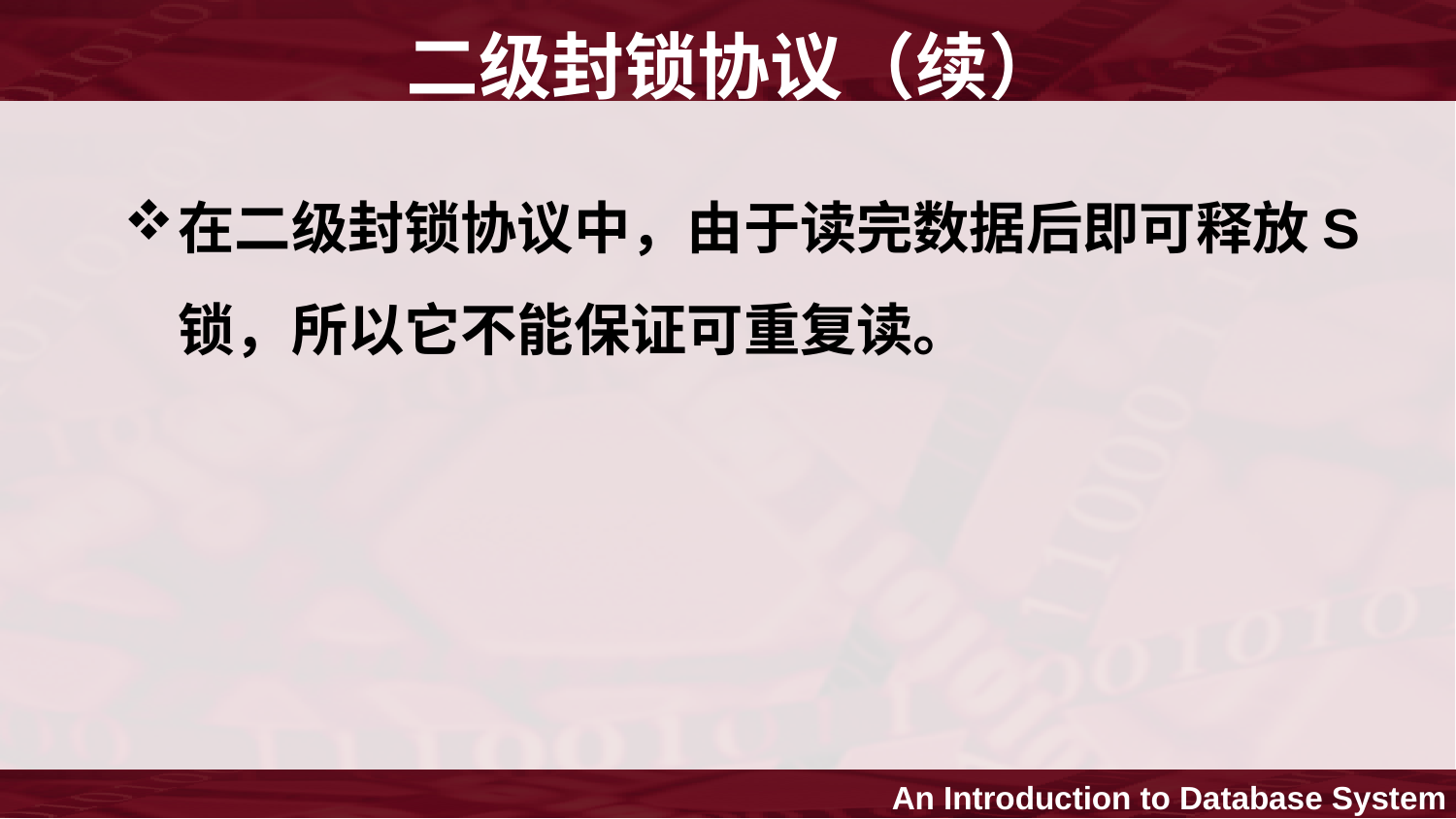

二级封锁协议（续）
在二级封锁协议中，由于读完数据后即可释放S锁，所以它不能保证可重复读。